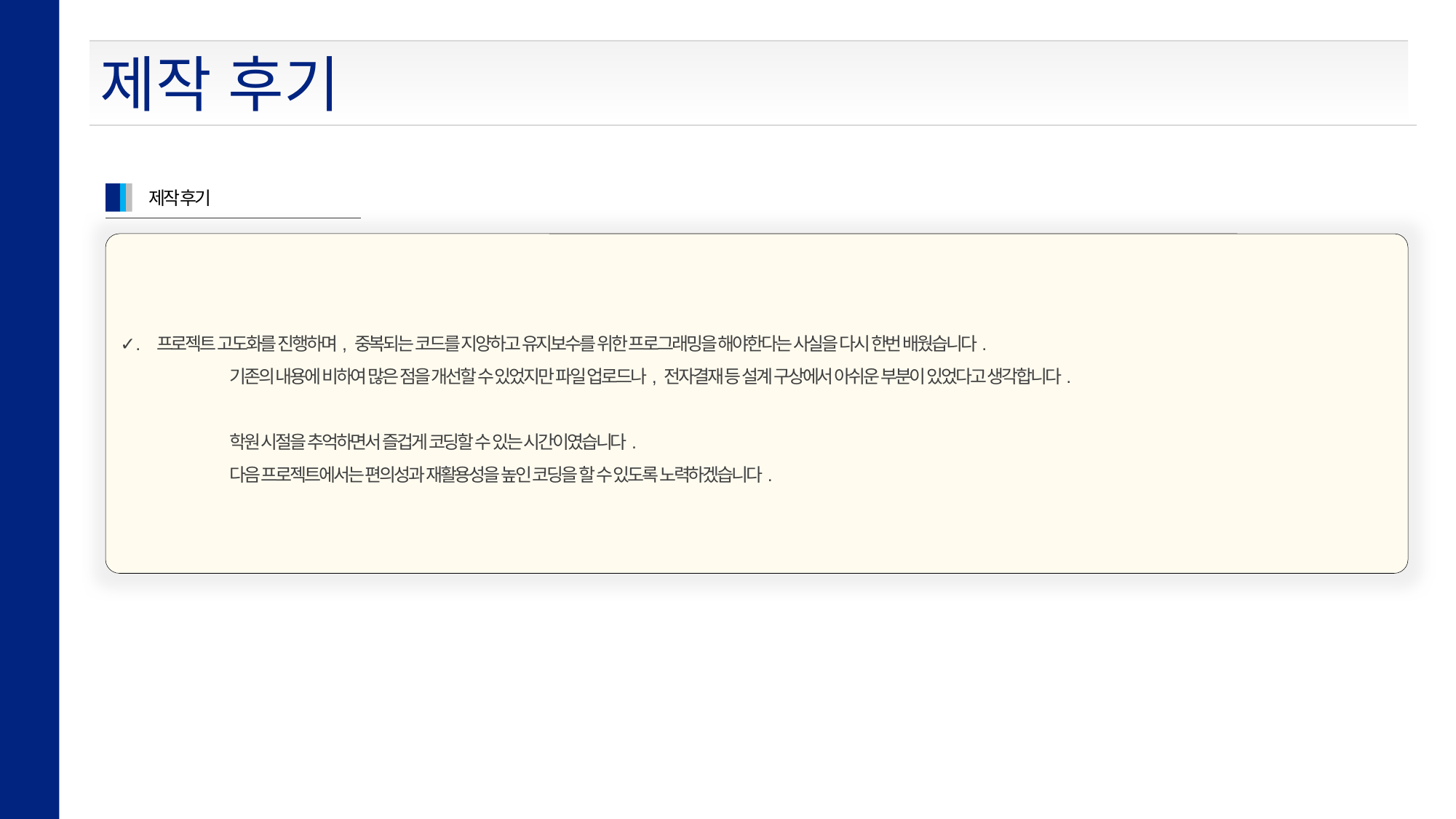

제작 후기
제작 후기

✓.    프로젝트 고도화를 진행하며, 중복되는 코드를 지양하고 유지보수를 위한 프로그래밍을 해야한다는 사실을 다시 한번 배웠습니다.
	기존의 내용에 비하여 많은 점을 개선할 수 있었지만 파일 업로드나, 전자결재 등 설계 구상에서 아쉬운 부분이 있었다고 생각합니다.

	학원 시절을 추억하면서 즐겁게 코딩할 수 있는 시간이였습니다.
	다음 프로젝트에서는 편의성과 재활용성을 높인 코딩을 할 수 있도록 노력하겠습니다.